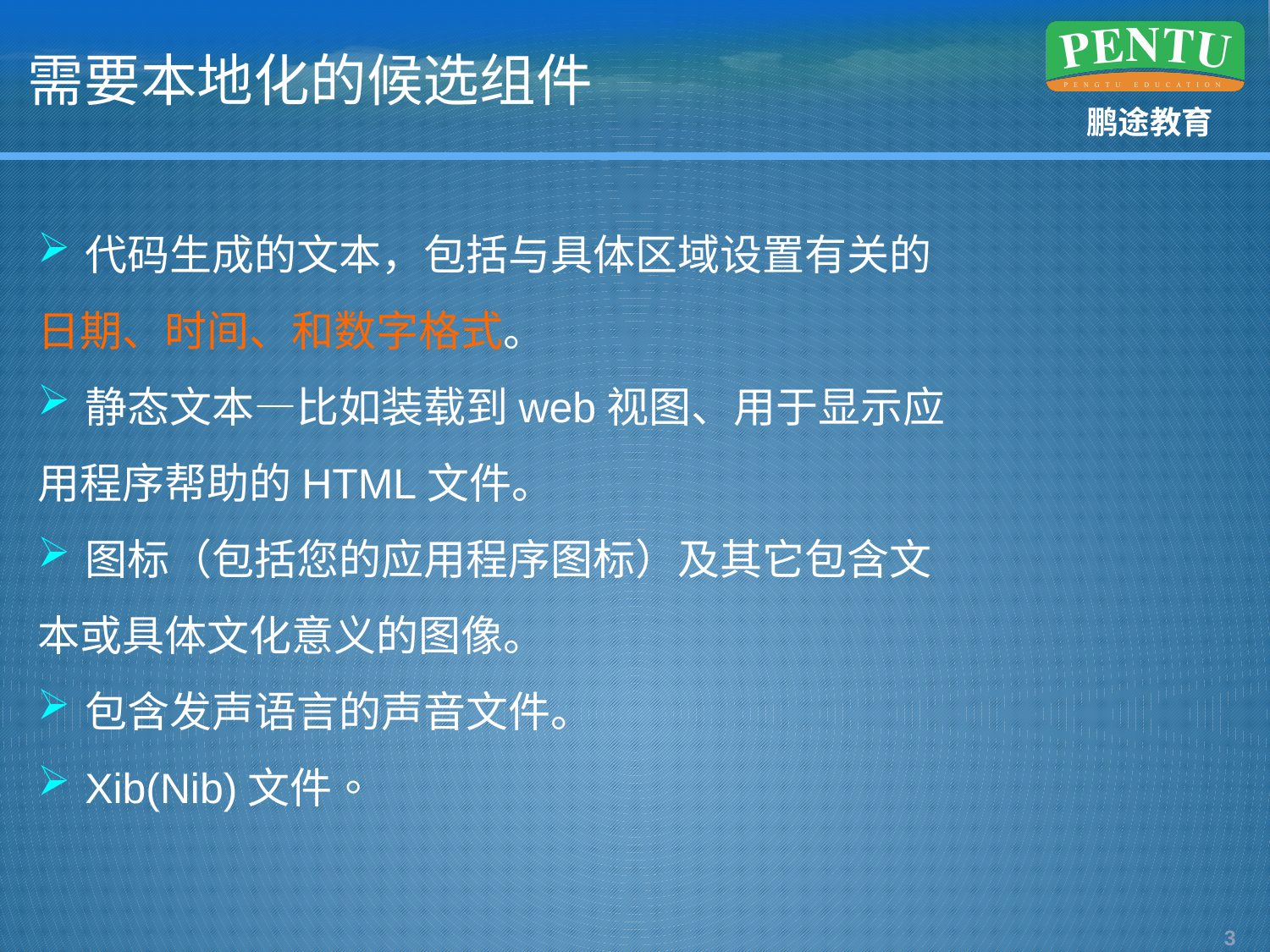

# 需要本地化的候选组件
代码生成的文本，包括与具体区域设置有关的
日期、时间、和数字格式。
静态文本—比如装载到web视图、用于显示应
用程序帮助的HTML文件。
图标（包括您的应用程序图标）及其它包含文
本或具体文化意义的图像。
包含发声语言的声音文件。
Xib(Nib)文件。
3